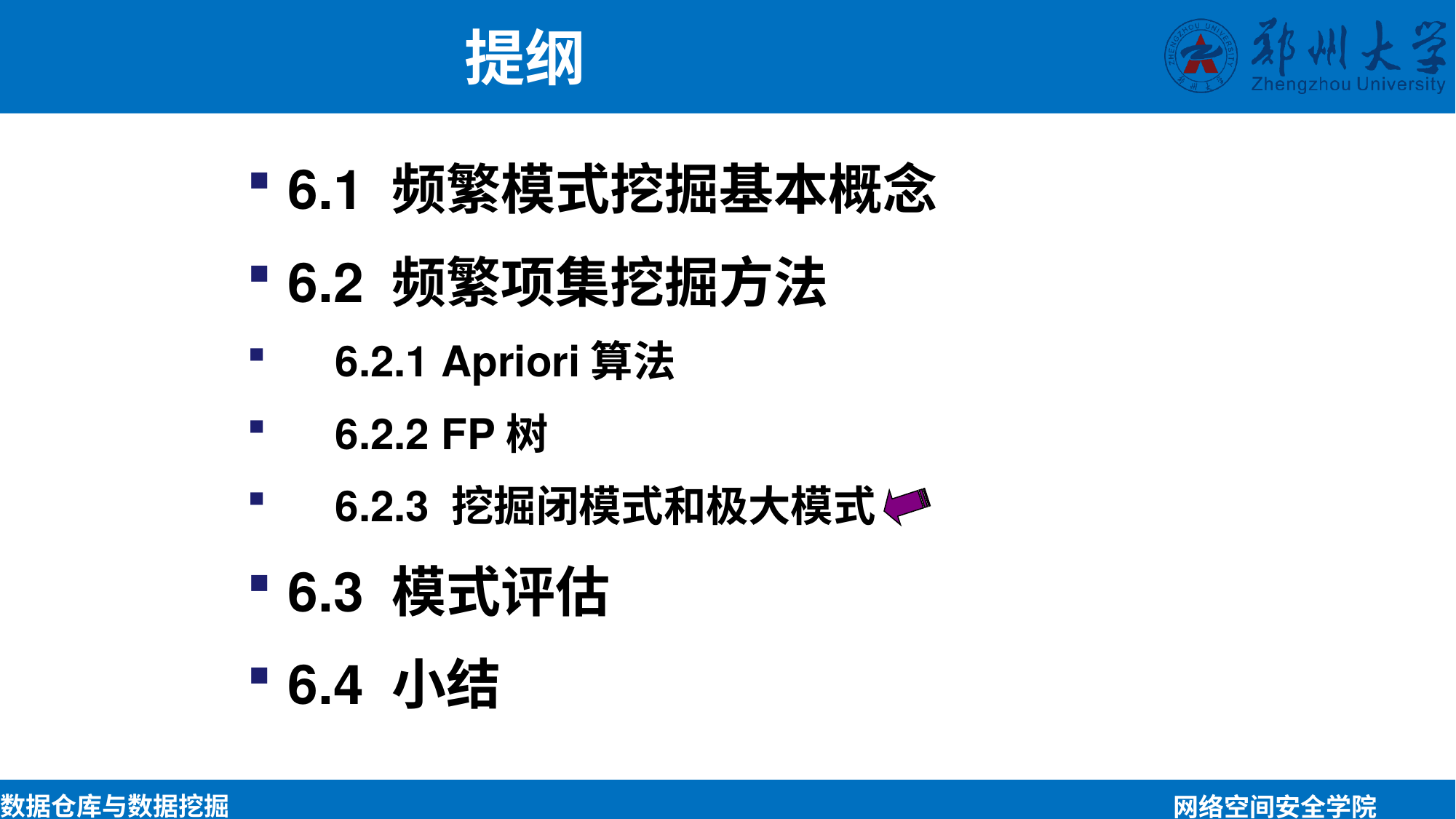

提纲
6.1 频繁模式挖掘基本概念
6.2 频繁项集挖掘方法
    6.2.1 Apriori算法
    6.2.2 FP树
    6.2.3 挖掘闭模式和极大模式
6.3 模式评估
6.4 小结